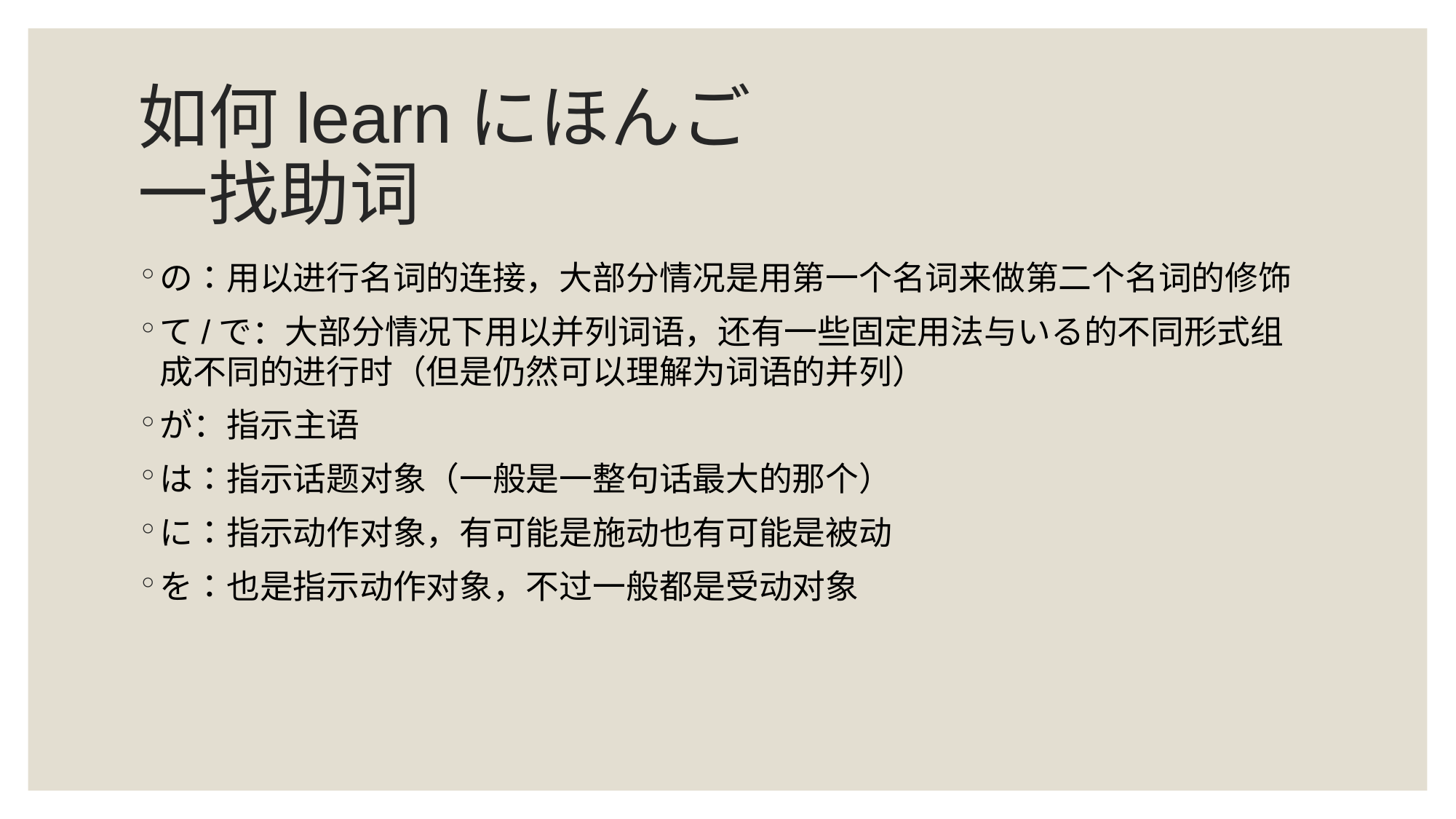

# 如何learnにほんご 一找助词
の：用以进行名词的连接，大部分情况是用第一个名词来做第二个名词的修饰
て/で：大部分情况下用以并列词语，还有一些固定用法与いる的不同形式组成不同的进行时（但是仍然可以理解为词语的并列）
が：指示主语
は：指示话题对象（一般是一整句话最大的那个）
に：指示动作对象，有可能是施动也有可能是被动
を：也是指示动作对象，不过一般都是受动对象